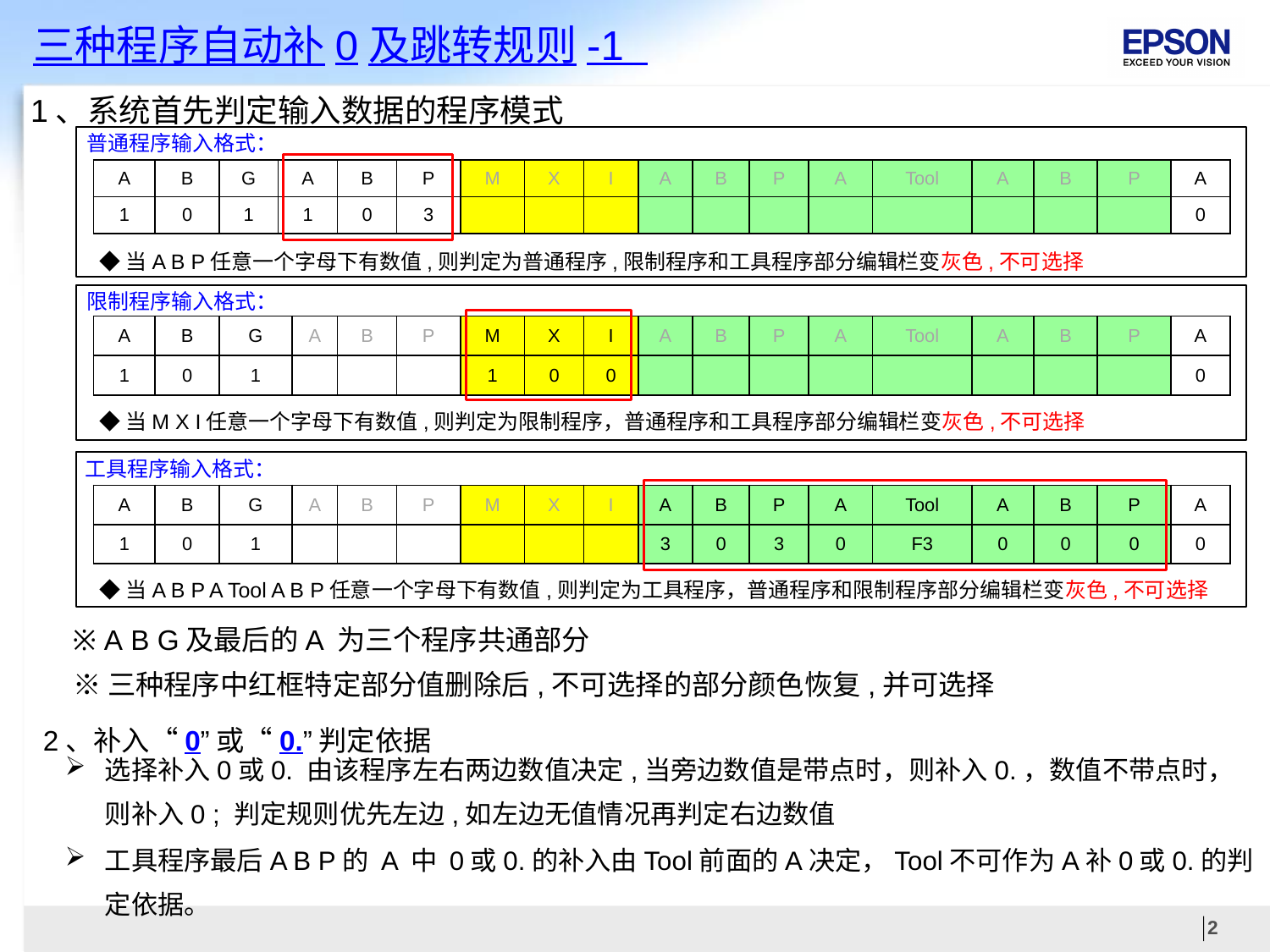

三种程序自动补0及跳转规则-1
1、系统首先判定输入数据的程序模式
普通程序输入格式：

| A | B | G | A | B | P | M | X | I | A | B | P | A | Tool | A | B | P | A |
| --- | --- | --- | --- | --- | --- | --- | --- | --- | --- | --- | --- | --- | --- | --- | --- | --- | --- |
| 1 | 0 | 1 | 1 | 0 | 3 |  |  |  |  |  |  |  |  |  |  |  | 0 |
◆当A B P任意一个字母下有数值,则判定为普通程序,限制程序和工具程序部分编辑栏变灰色,不可选择
限制程序输入格式：

| A | B | G | A | B | P | M | X | I | A | B | P | A | Tool | A | B | P | A |
| --- | --- | --- | --- | --- | --- | --- | --- | --- | --- | --- | --- | --- | --- | --- | --- | --- | --- |
| 1 | 0 | 1 |  |  |  | 1 | 0 | 0 |  |  |  |  |  |  |  |  | 0 |
◆当M X I任意一个字母下有数值,则判定为限制程序，普通程序和工具程序部分编辑栏变灰色,不可选择
工具程序输入格式：

| A | B | G | A | B | P | M | X | I | A | B | P | A | Tool | A | B | P | A |
| --- | --- | --- | --- | --- | --- | --- | --- | --- | --- | --- | --- | --- | --- | --- | --- | --- | --- |
| 1 | 0 | 1 |  |  |  |  |  |  | 3 | 0 | 3 | 0 | F3 | 0 | 0 | 0 | 0 |
◆当A B P A Tool A B P任意一个字母下有数值,则判定为工具程序，普通程序和限制程序部分编辑栏变灰色,不可选择
※ A B G及最后的A 为三个程序共通部分
※三种程序中红框特定部分值删除后,不可选择的部分颜色恢复,并可选择
2、补入“0”或“0.”判定依据
选择补入0或0. 由该程序左右两边数值决定,当旁边数值是带点时，则补入0.，数值不带点时，则补入0 ; 判定规则优先左边,如左边无值情况再判定右边数值
工具程序最后A B P的 A 中 0或0.的补入由Tool前面的A决定，Tool不可作为A补0或0.的判定依据。